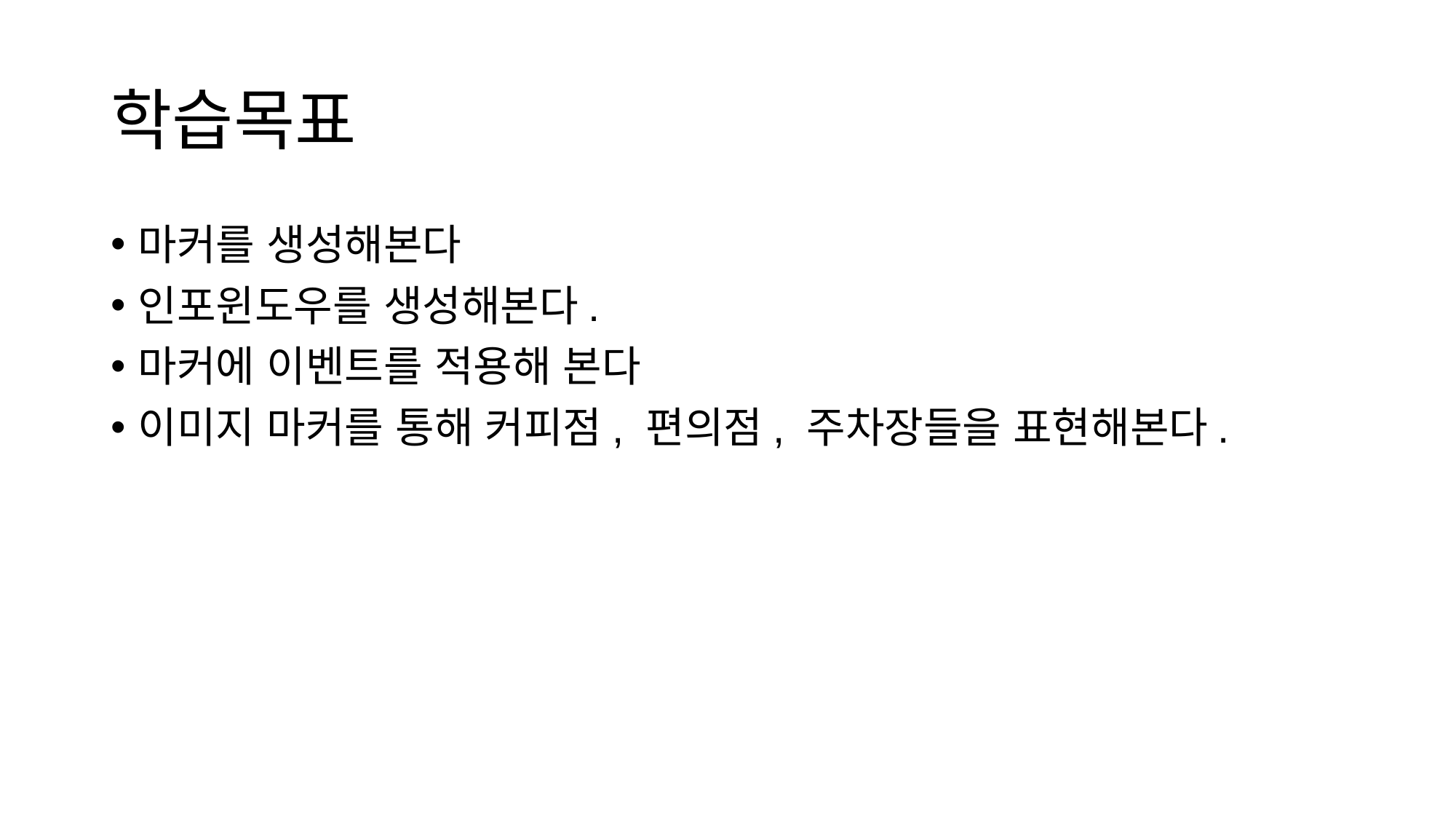

# 학습목표
마커를 생성해본다
인포윈도우를 생성해본다.
마커에 이벤트를 적용해 본다
이미지 마커를 통해 커피점, 편의점, 주차장들을 표현해본다.